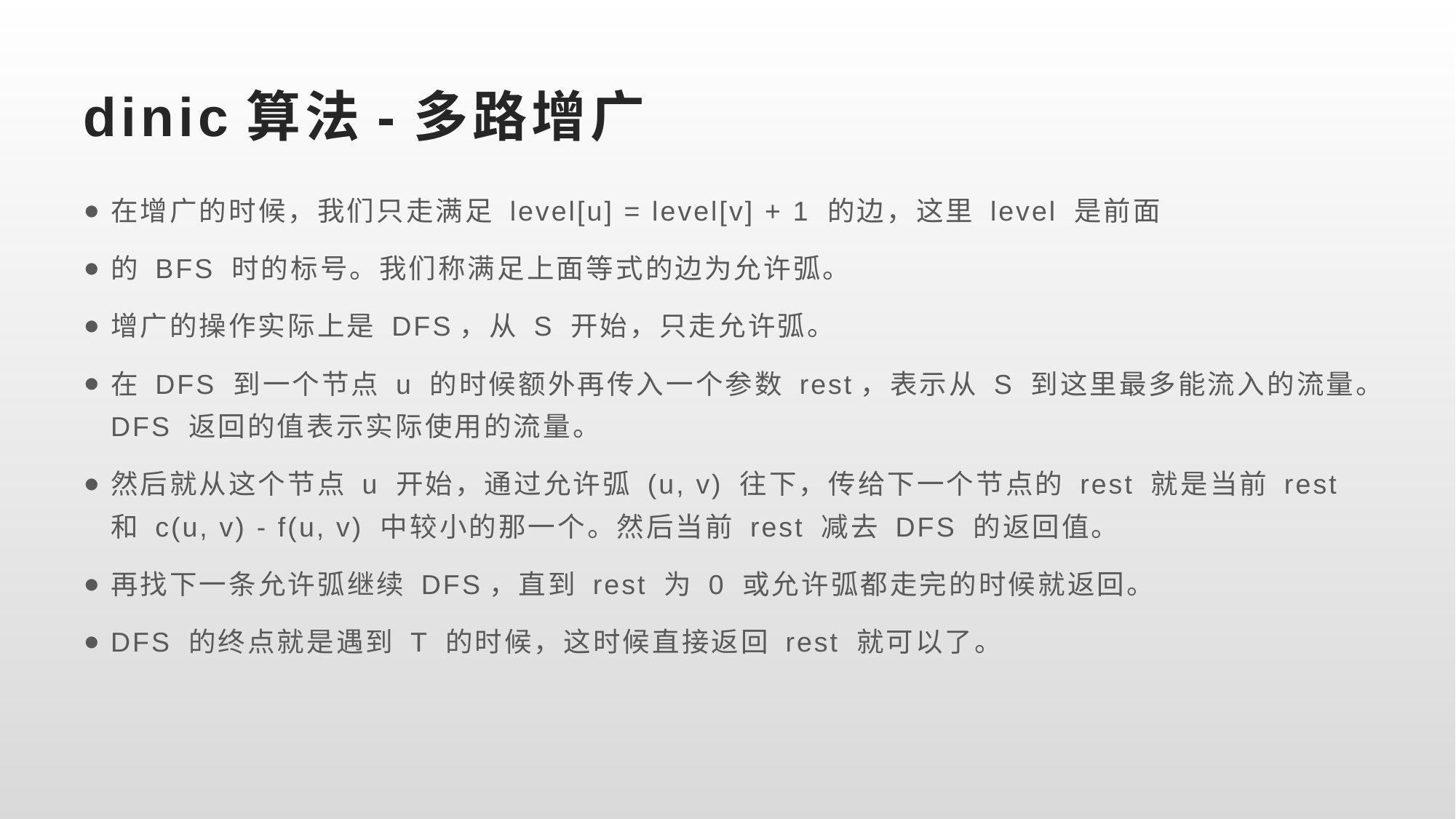

# dinic算法-多路增广
在增广的时候，我们只走满足 level[u] = level[v] + 1 的边，这里 level 是前面
的 BFS 时的标号。我们称满足上面等式的边为允许弧。
增广的操作实际上是 DFS，从 S 开始，只走允许弧。
在 DFS 到一个节点 u 的时候额外再传入一个参数 rest，表示从 S 到这里最多能流入的流量。DFS 返回的值表示实际使用的流量。
然后就从这个节点 u 开始，通过允许弧 (u, v) 往下，传给下一个节点的 rest 就是当前 rest 和 c(u, v) - f(u, v) 中较小的那一个。然后当前 rest 减去 DFS 的返回值。
再找下一条允许弧继续 DFS，直到 rest 为 0 或允许弧都走完的时候就返回。
DFS 的终点就是遇到 T 的时候，这时候直接返回 rest 就可以了。